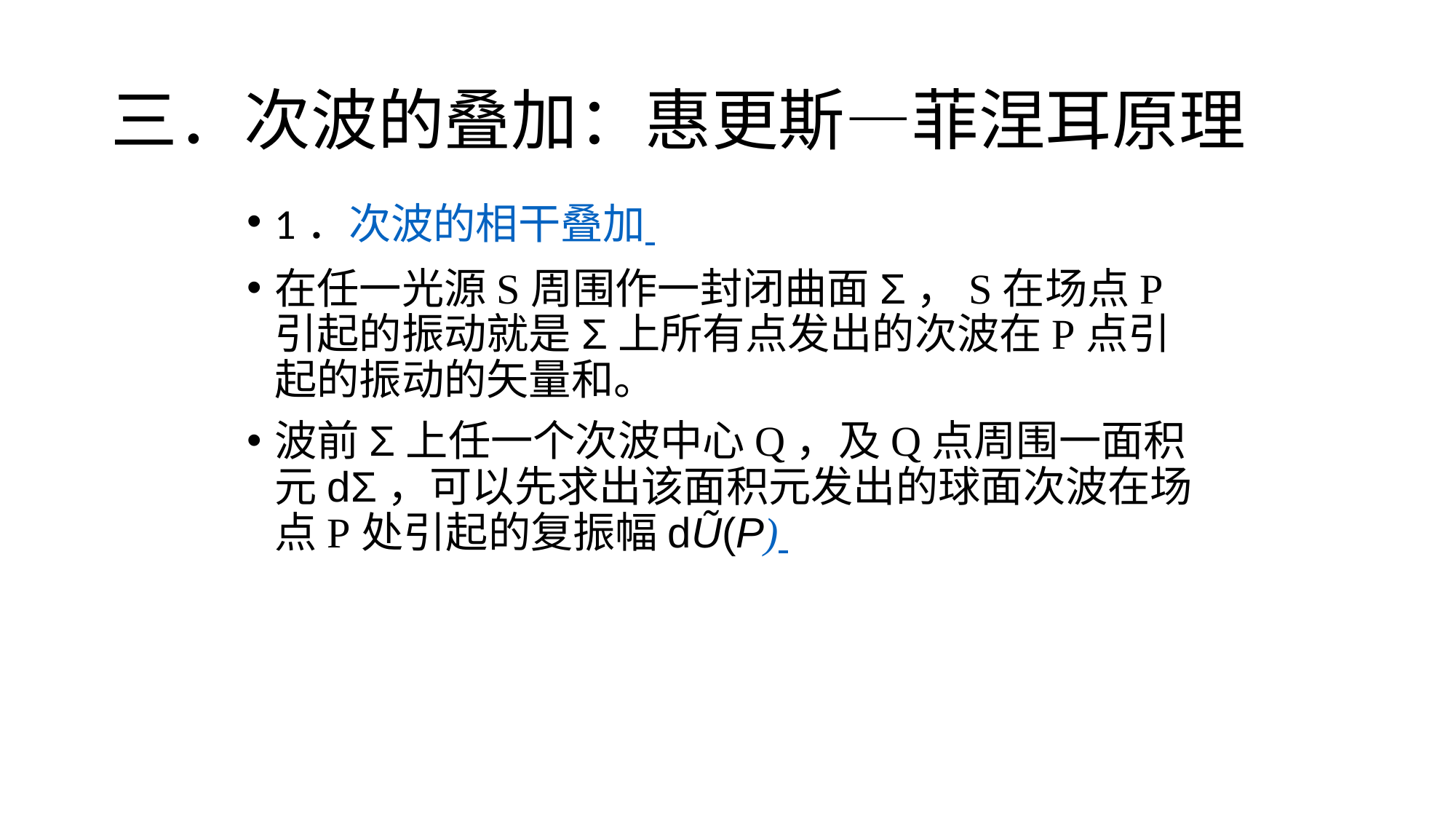

# 三．次波的叠加：惠更斯—菲涅耳原理
1．次波的相干叠加
在任一光源S周围作一封闭曲面Σ，S在场点P引起的振动就是Σ上所有点发出的次波在P点引起的振动的矢量和。
波前Σ上任一个次波中心Q，及Q点周围一面积元dΣ，可以先求出该面积元发出的球面次波在场点P处引起的复振幅dŨ(P)